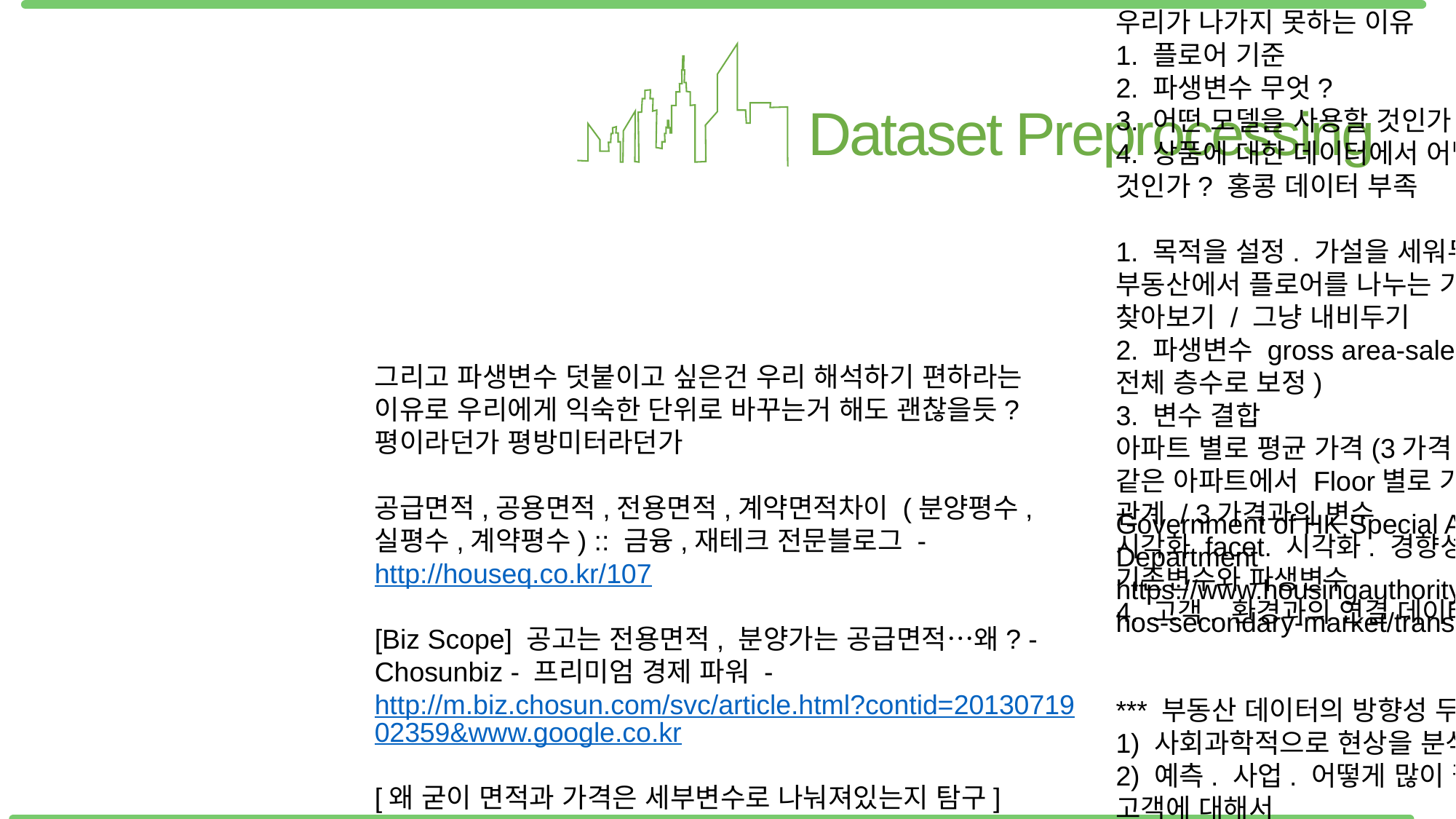

우리가 나가지 못하는 이유
1. 플로어 기준
2. 파생변수 무엇?
3. 어떤 모델을 사용할 것인가?
4. 상품에 대한 데이터에서 어떻게 고객을 끌어낼 수 있을 것인가? 홍콩 데이터 부족

1. 목적을 설정. 가설을 세워두고. 파생변수화. 일반적으로 부동산에서 플로어를 나누는 기준 / 아파트 별로 층수 찾아보기 / 그냥 내비두기
2. 파생변수 gross area-saleable area = 공용면적, 층(전체 층수로 보정)
3. 변수 결합
아파트 별로 평균 가격(3가격) / 평당가격 ~ binary 변수 / 같은 아파트에서 Floor별로 가격 / Floor ~ binary변수와의 관계 / 3가격과의 변수
시각화 facet. 시각화. 경향성과 군집화.
기존변수와 파생변수
4. 고객, 환경과의 연결 데이터

*** 부동산 데이터의 방향성 두가지
1) 사회과학적으로 현상을 분석. 우리나라와 비교. 연구
2) 예측. 사업. 어떻게 많이 팔리게 만들 것인가. 캠페인. 고객에 대해서

고객 두가지 1. 클라이언트. 2. 클라이언트의 고객. 페르소나

*** 그래서 우리가 주의하고 초점을 두어야 할 것들
1. 데이터 탐색 후 명확한 주제도출. 목적 설정
2. 현재 데이터에서 끌어와야 할 것들. 고객에 대한 가상 설정. 연결 데이터 서칭

이런 변수는 가격에 별로 영향력이 없다 알아내기
군집분석 아웃라이어 찾아내기

Dataset Preprocessing
그리고 파생변수 덧붙이고 싶은건 우리 해석하기 편하라는 이유로 우리에게 익숙한 단위로 바꾸는거 해도 괜찮을듯? 평이라던가 평방미터라던가

공급면적,공용면적,전용면적,계약면적차이 (분양평수,실평수,계약평수) :: 금융,재테크 전문블로그 - http://houseq.co.kr/107

[Biz Scope] 공고는 전용면적, 분양가는 공급면적…왜? - Chosunbiz - 프리미엄 경제 파워 - http://m.biz.chosun.com/svc/article.html?contid=2013071902359&www.google.co.kr

[왜 굳이 면적과 가격은 세부변수로 나눠져있는지 탐구]

efficiency ratio = 전용률
Saleable area = 전용면적
Gross area = 공급면적

분양가에서 공급면적으로 가격(우리기준 price_gross)을 매기는 이유는 평당가격=가격÷면적 인데 더 큰 공급면적으로 나눠야 평당가격이 낮게 보이기 때문이라고 함.

전용률(efficiency rate)이 좋아야 가격이 높다함. 오피스텔이 공급면적에 비해 가격이 싼게 전용률이 낮아서.
Government of HK Special Admin Region Housing Department
https://www.housingauthority.gov.hk/en/home-ownership/hos-secondary-market/transaction-records/index.html#
*** 다음만남(29일 일요일)까지 무엇을 할 것인가? ***
1. 각자 변수 맡은 것 정리해서 올려주기(r code, dataset, 시각화)
2. 범석: 모델링(의사결정나무, 다변량회귀분석) >>> Accuracy 도출
3. 동환: 고객 상정(정부, 중개사이트, 공인중개사, 구매자, 투자자 //)
4. 꽃미: 3가격 변수 양상 파악(어떤 때는 총가격을 보고, 어떤 때는 평당가격을 보고)
5. 꽃미: 파생변수 추가(지역, 층, 공용면적)
6. 정연: 중간 보고서